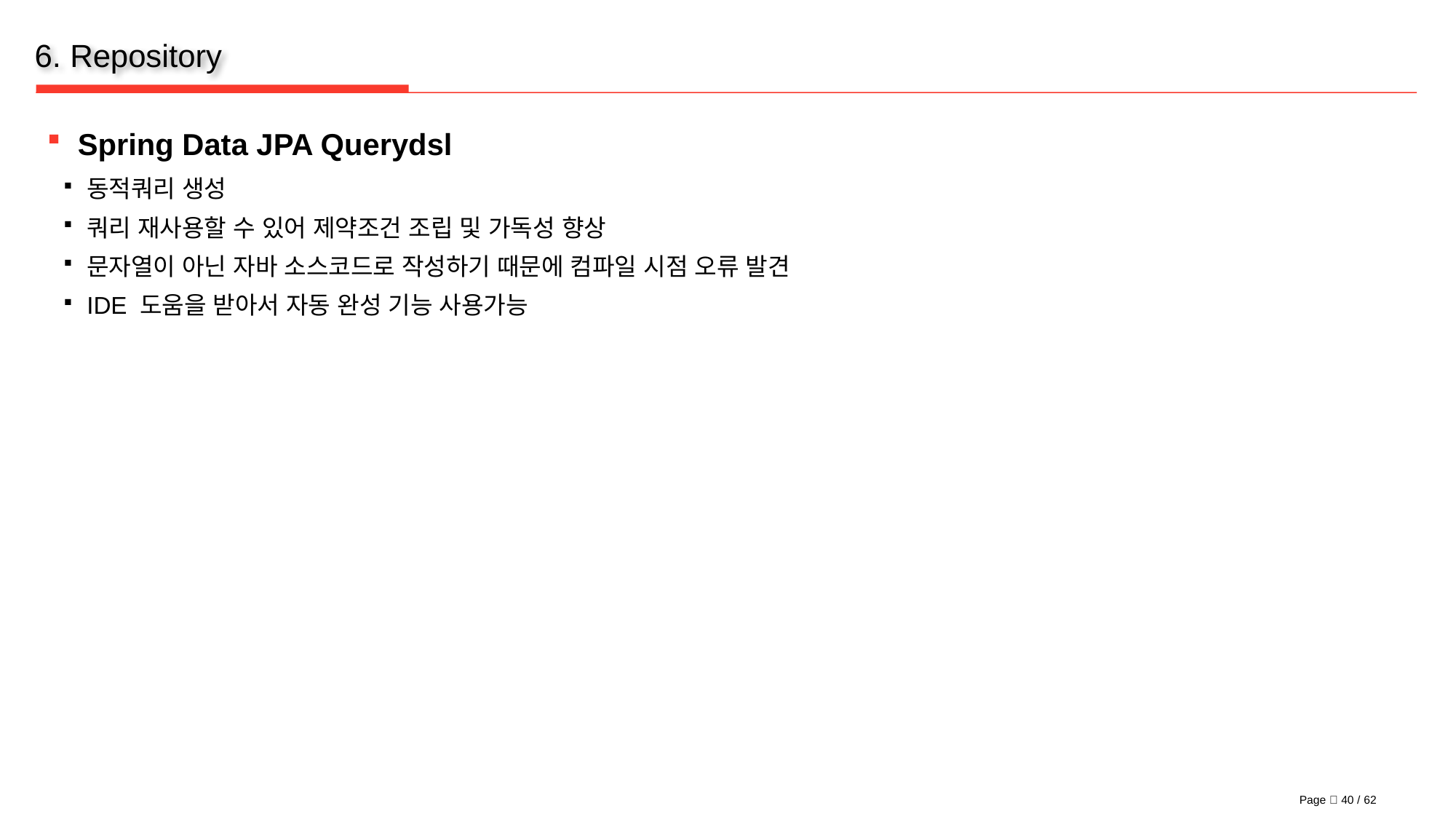

# 6. Repository
Spring Data JPA Querydsl
동적쿼리 생성
쿼리 재사용할 수 있어 제약조건 조립 및 가독성 향상
문자열이 아닌 자바 소스코드로 작성하기 때문에 컴파일 시점 오류 발견
IDE 도움을 받아서 자동 완성 기능 사용가능